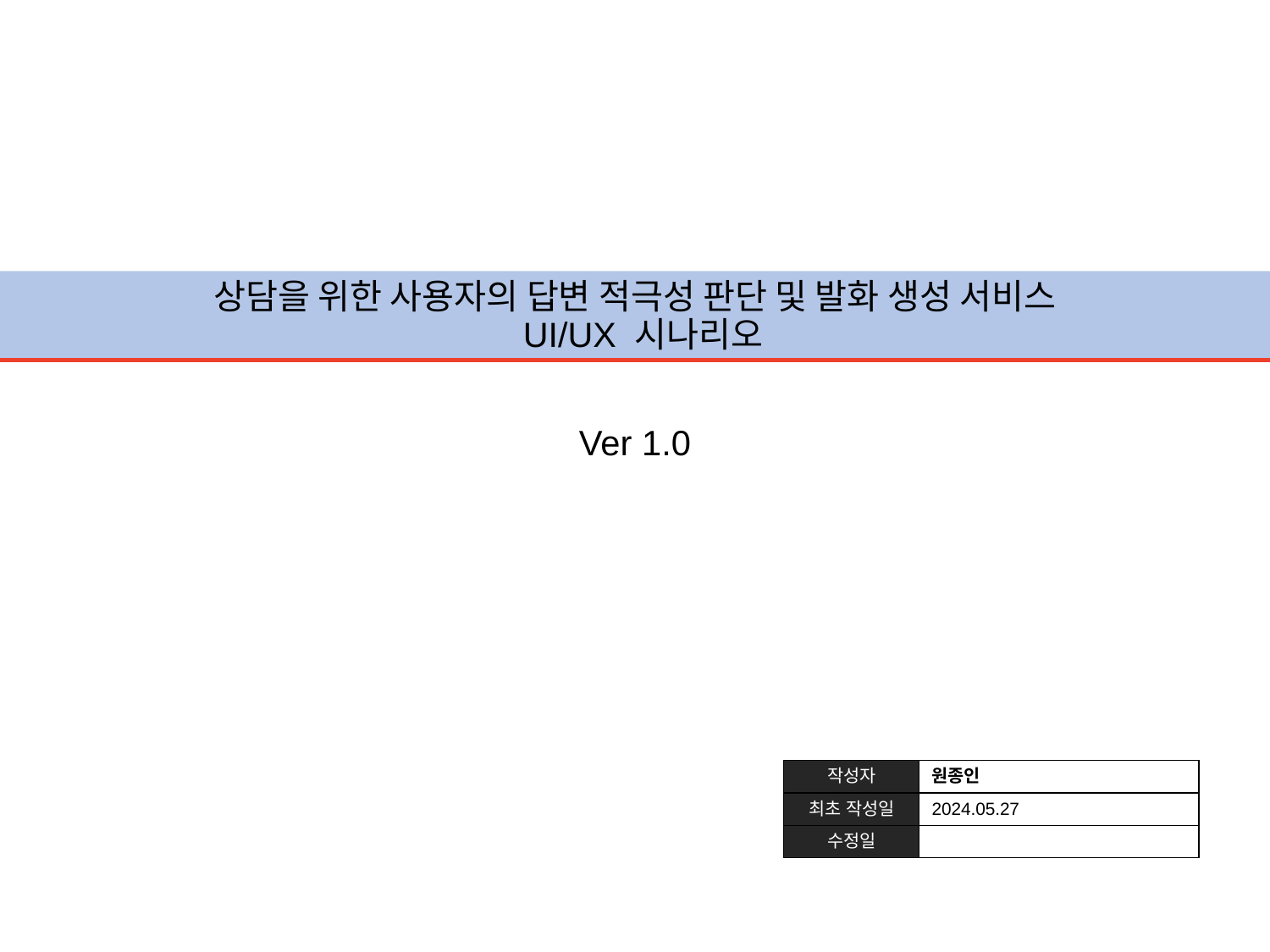

# 상담을 위한 사용자의 답변 적극성 판단 및 발화 생성 서비스 UI/UX 시나리오
Ver 1.0
| 작성자 | 원종인 |
| --- | --- |
| 최초 작성일 | 2024.05.27 |
| 수정일 |  |